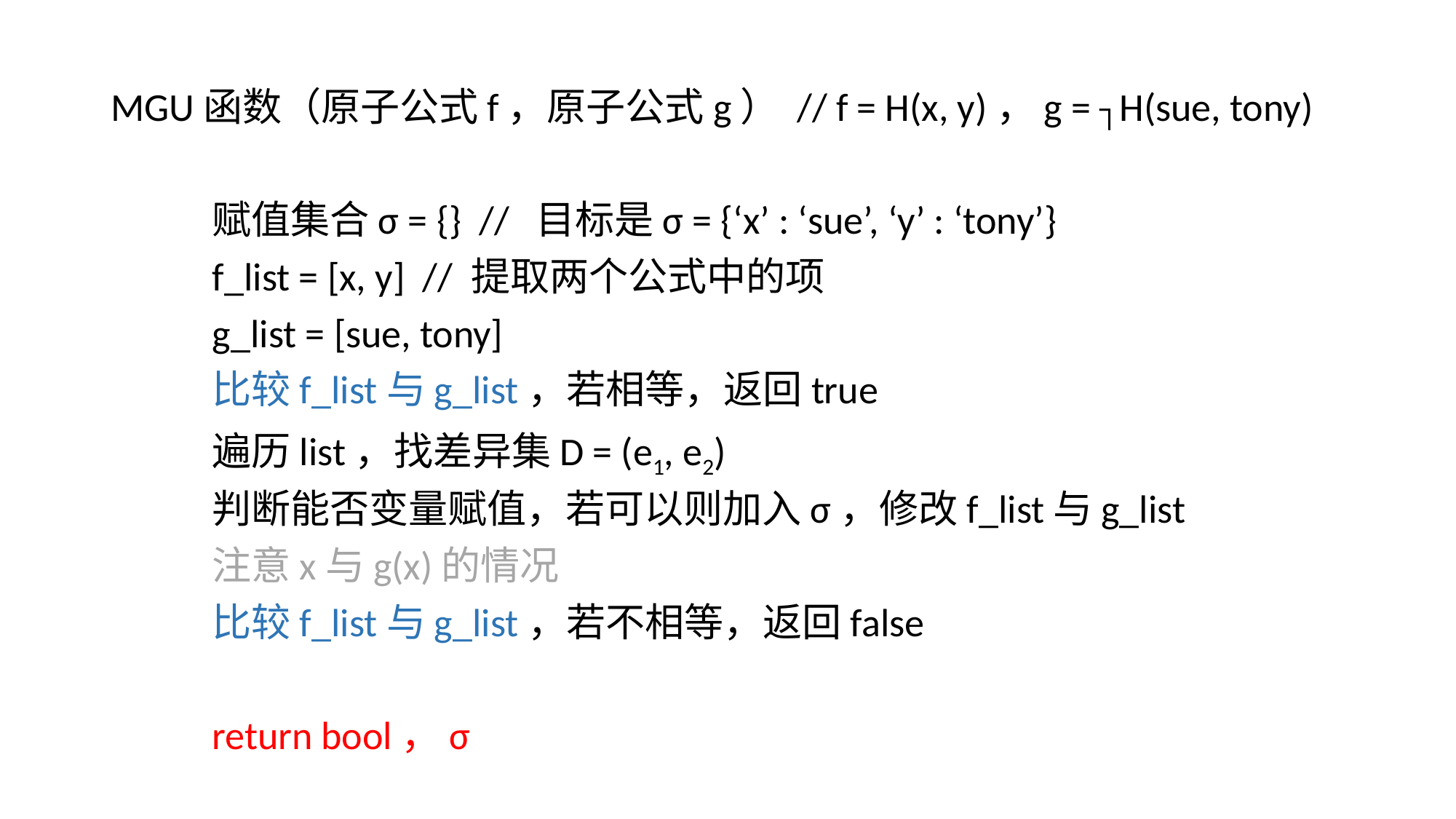

MGU函数（原子公式f，原子公式g） // f = H(x, y)，g = ┐H(sue, tony)

	赋值集合σ = {}  //  目标是σ = {‘x’ : ‘sue’, ‘y’ : ‘tony’}
	f_list = [x, y]  // 提取两个公式中的项
	g_list = [sue, tony]
	比较f_list与g_list，若相等，返回true
	遍历list，找差异集D = (e1, e2)
		判断能否变量赋值，若可以则加入σ，修改f_list与g_list
		注意x与g(x)的情况
	比较f_list与g_list，若不相等，返回false

	return bool，σ